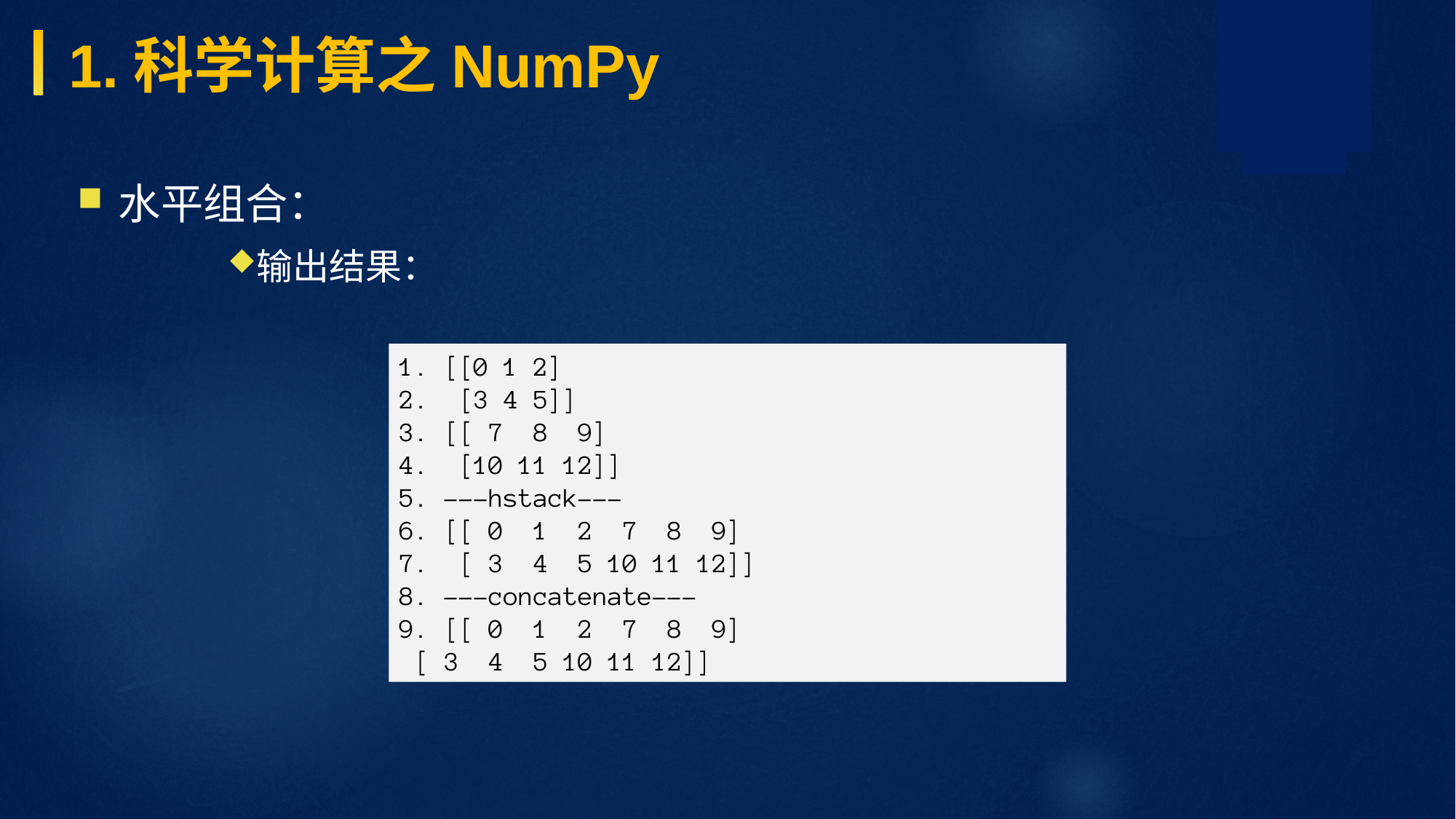

1.科学计算之NumPy
水平组合：
输出结果：

1. [[0 1 2]    2.  [3 4 5]]    3. [[ 7  8  9]    4.  [10 11 12]]    5. ---hstack---    6. [[ 0  1  2  7  8  9]    7.  [ 3  4  5 10 11 12]]    8. ---concatenate---    9. [[ 0  1  2  7  8  9]     [ 3  4  5 10 11 12]]